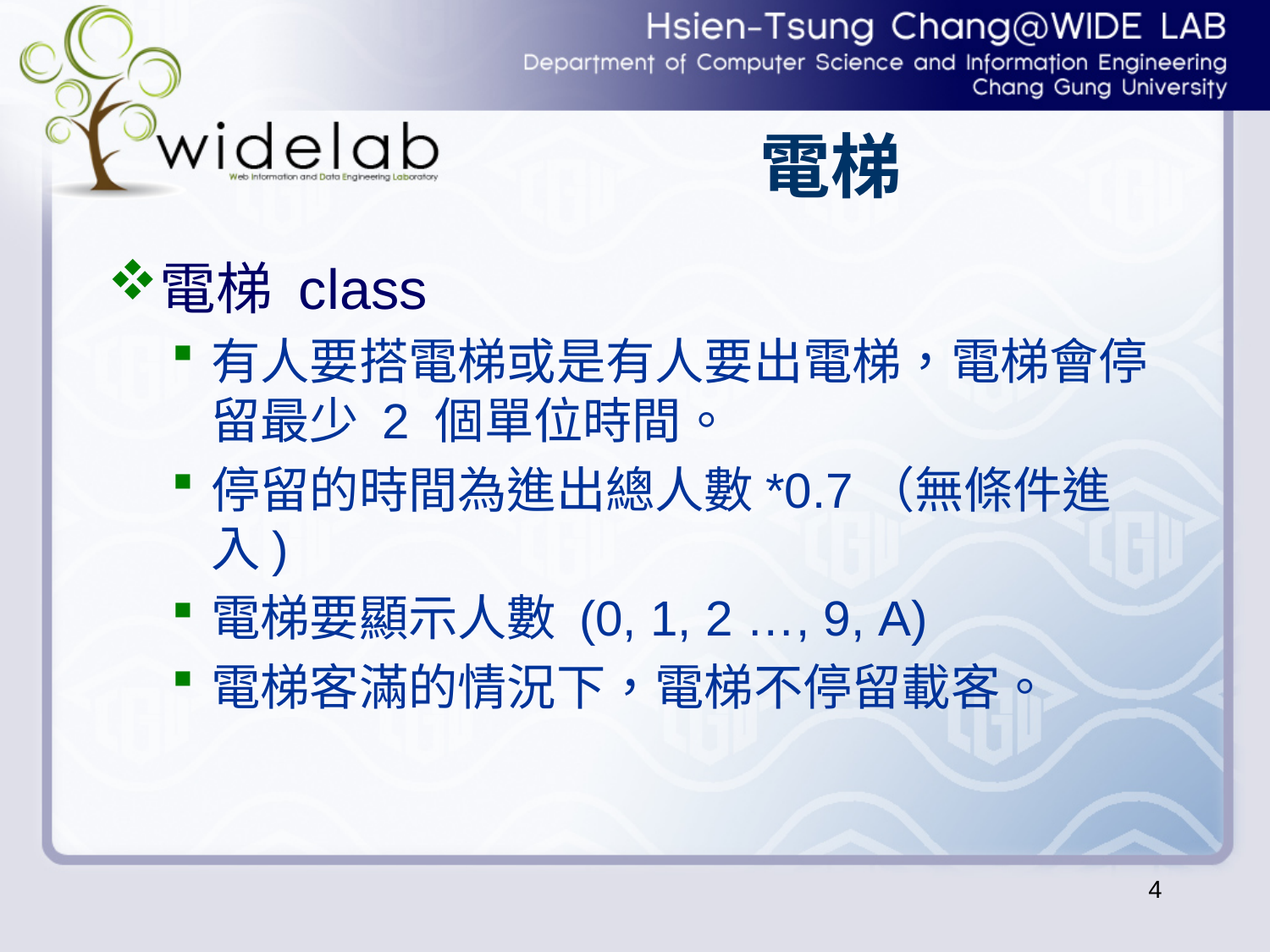

# 電梯
電梯 class
有人要搭電梯或是有人要出電梯，電梯會停留最少 2 個單位時間。
停留的時間為進出總人數*0.7（無條件進入)
電梯要顯示人數 (0, 1, 2 …, 9, A)
電梯客滿的情況下，電梯不停留載客。
4